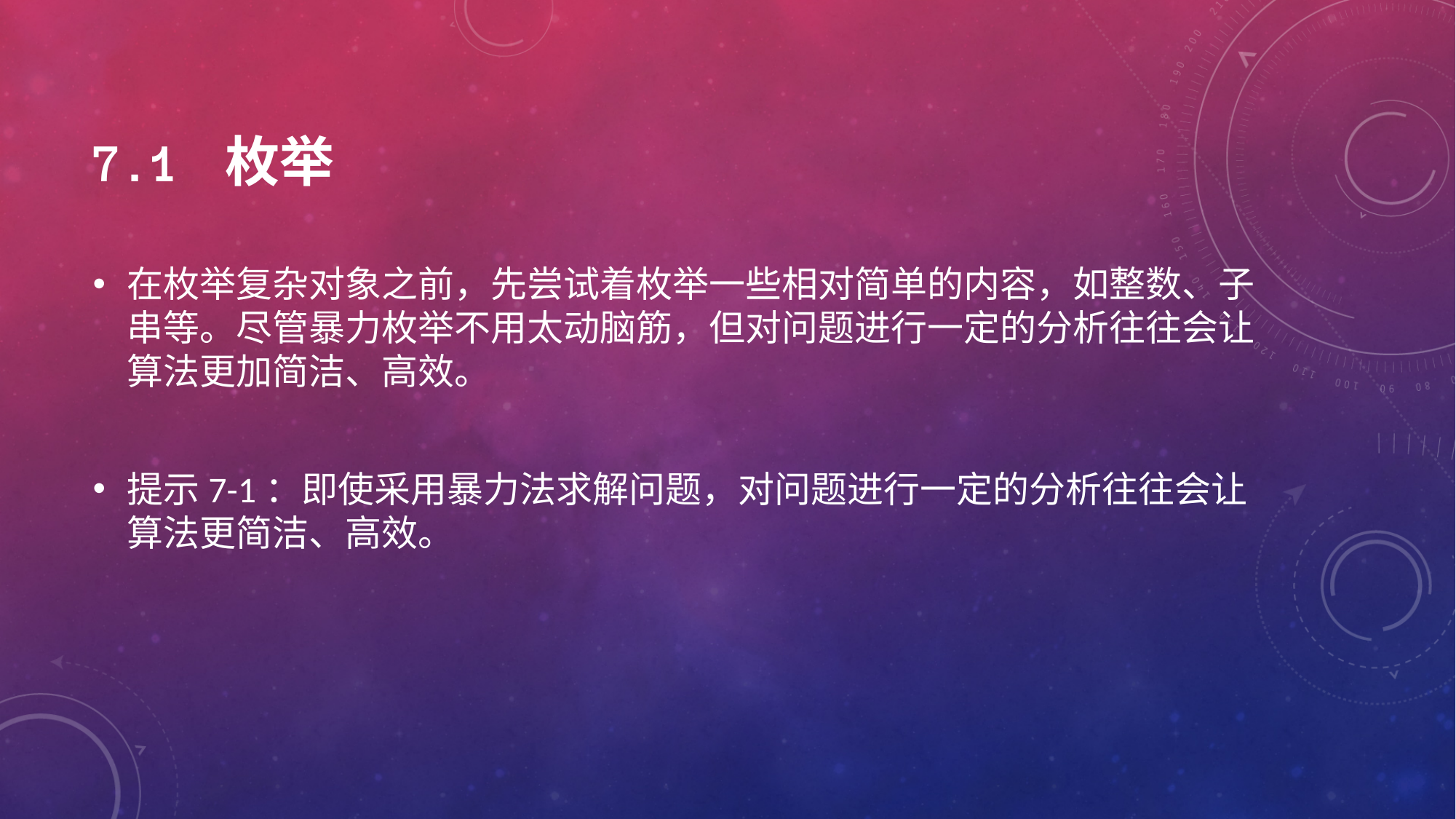

# 7.1 枚举
在枚举复杂对象之前，先尝试着枚举一些相对简单的内容，如整数、子串等。尽管暴力枚举不用太动脑筋，但对问题进行一定的分析往往会让算法更加简洁、高效。

提示7-1：即使采用暴力法求解问题，对问题进行一定的分析往往会让算法更简洁、高效。